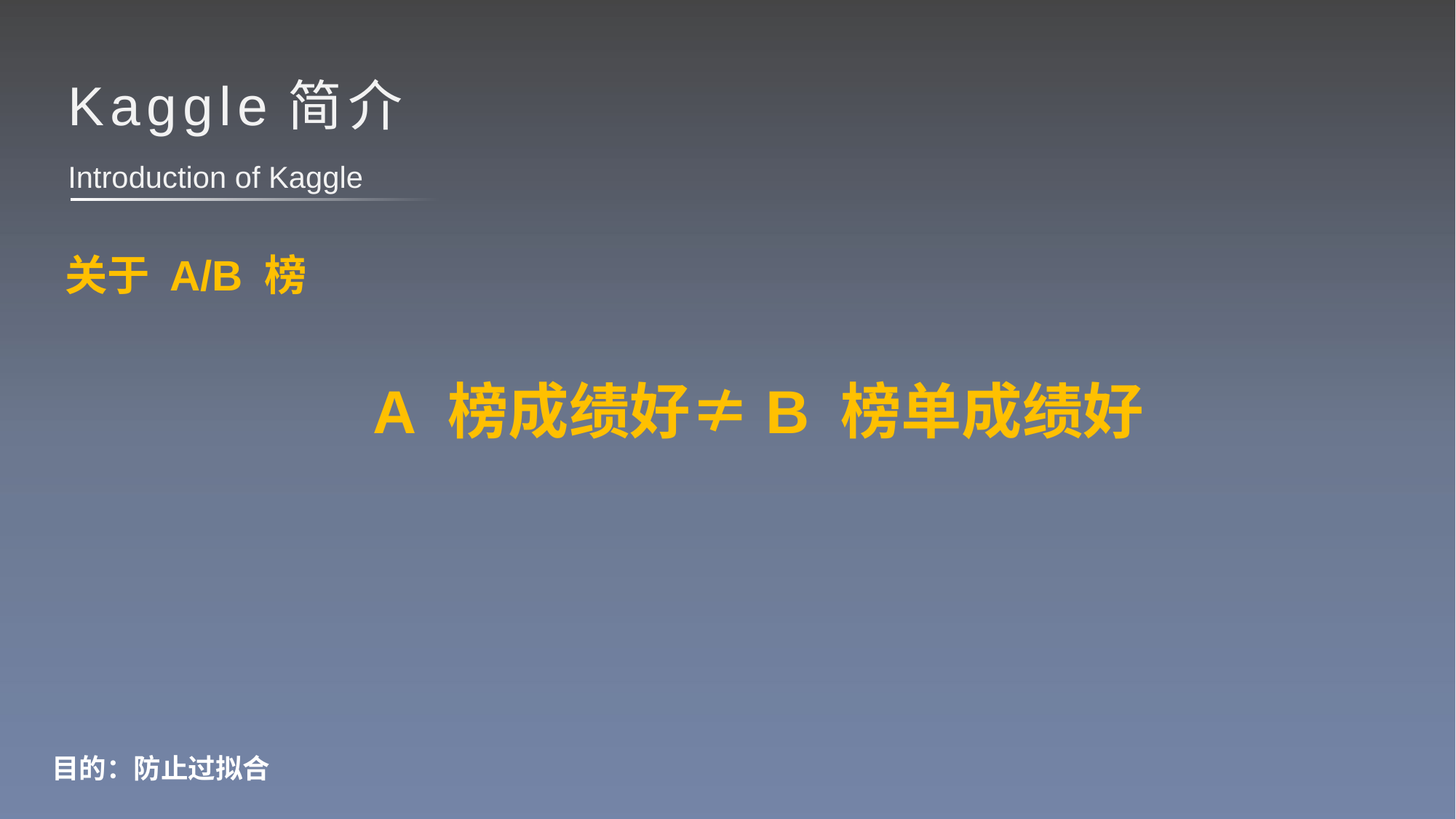

# Kaggle简介
Introduction of Kaggle
关于 A/B 榜
A 榜成绩好≠B 榜单成绩好
目的：防止过拟合